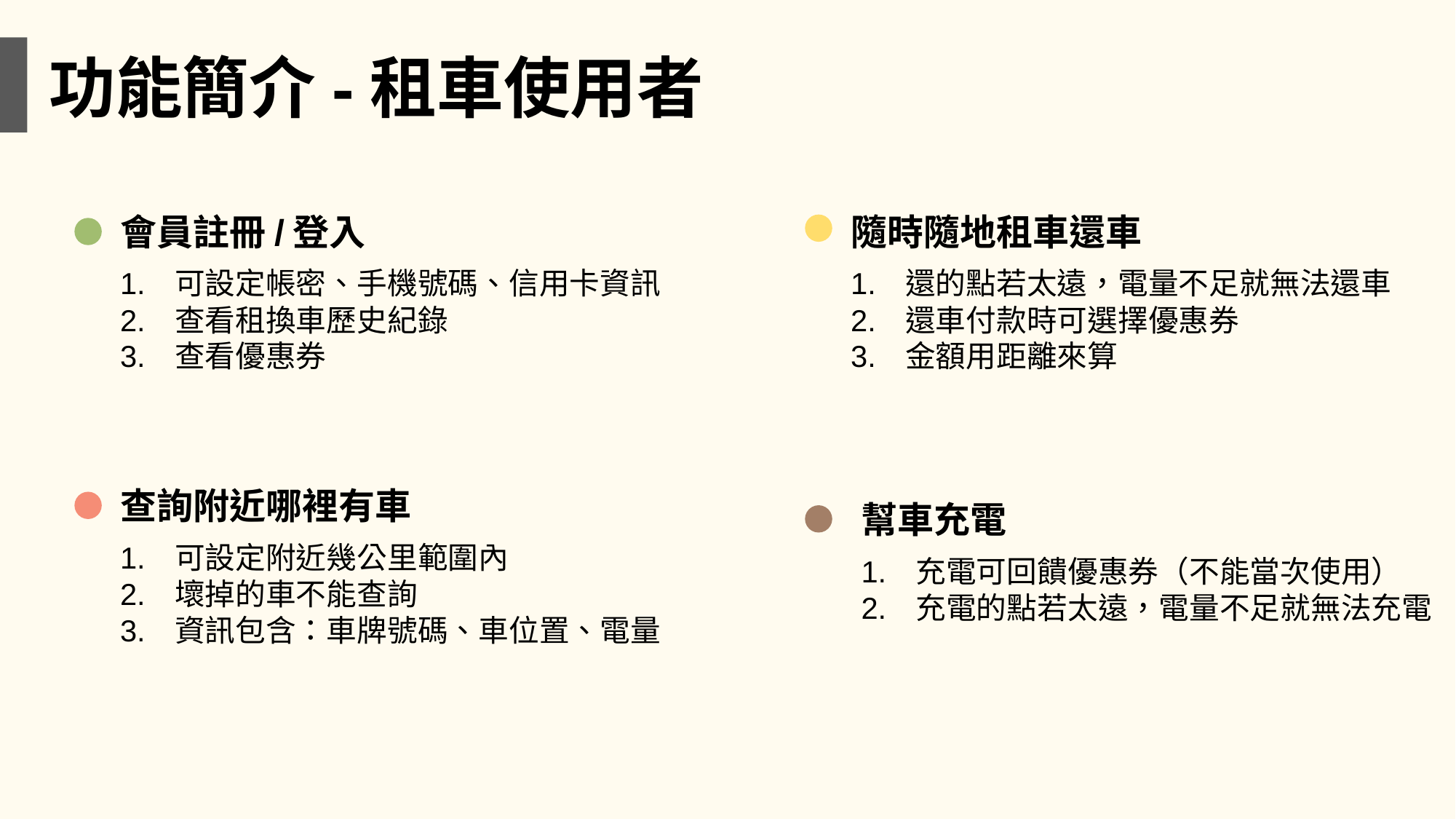

功能簡介-租車使用者
會員註冊/登入
可設定帳密、手機號碼、信用卡資訊
查看租換車歷史紀錄
查看優惠券
隨時隨地租車還車
還的點若太遠，電量不足就無法還車
還車付款時可選擇優惠券
金額用距離來算

查詢附近哪裡有車
可設定附近幾公里範圍內
壞掉的車不能查詢
資訊包含：車牌號碼、車位置、電量

幫車充電
充電可回饋優惠券（不能當次使用）
充電的點若太遠，電量不足就無法充電